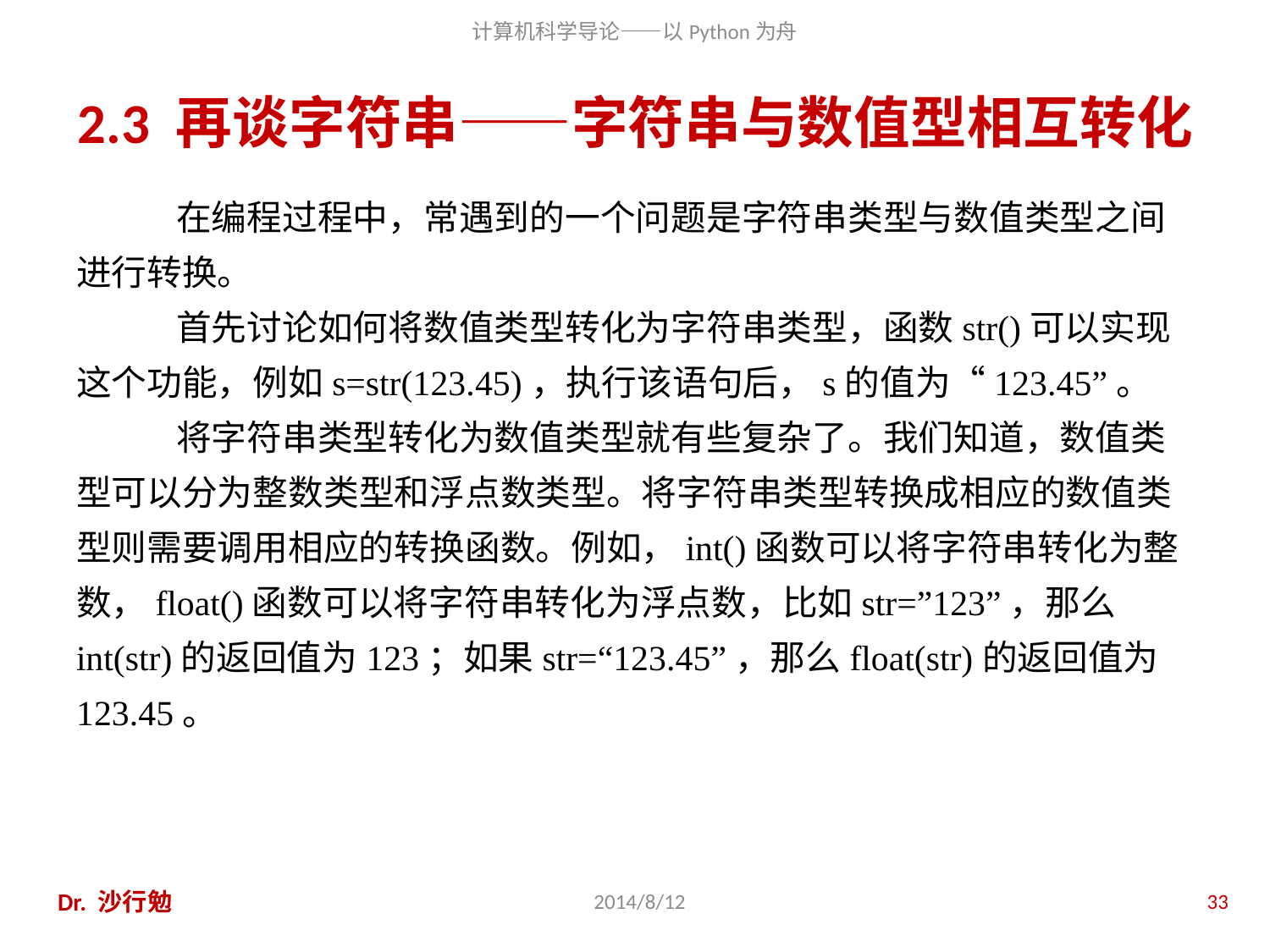

# 2.3 再谈字符串——字符串与数值型相互转化
在编程过程中，常遇到的一个问题是字符串类型与数值类型之间进行转换。
首先讨论如何将数值类型转化为字符串类型，函数str()可以实现这个功能，例如s=str(123.45)，执行该语句后，s的值为“123.45”。
将字符串类型转化为数值类型就有些复杂了。我们知道，数值类型可以分为整数类型和浮点数类型。将字符串类型转换成相应的数值类型则需要调用相应的转换函数。例如，int()函数可以将字符串转化为整数，float()函数可以将字符串转化为浮点数，比如str=”123”，那么int(str)的返回值为123；如果str=“123.45”，那么float(str)的返回值为123.45。
Dr. 沙行勉
2014/8/12
33